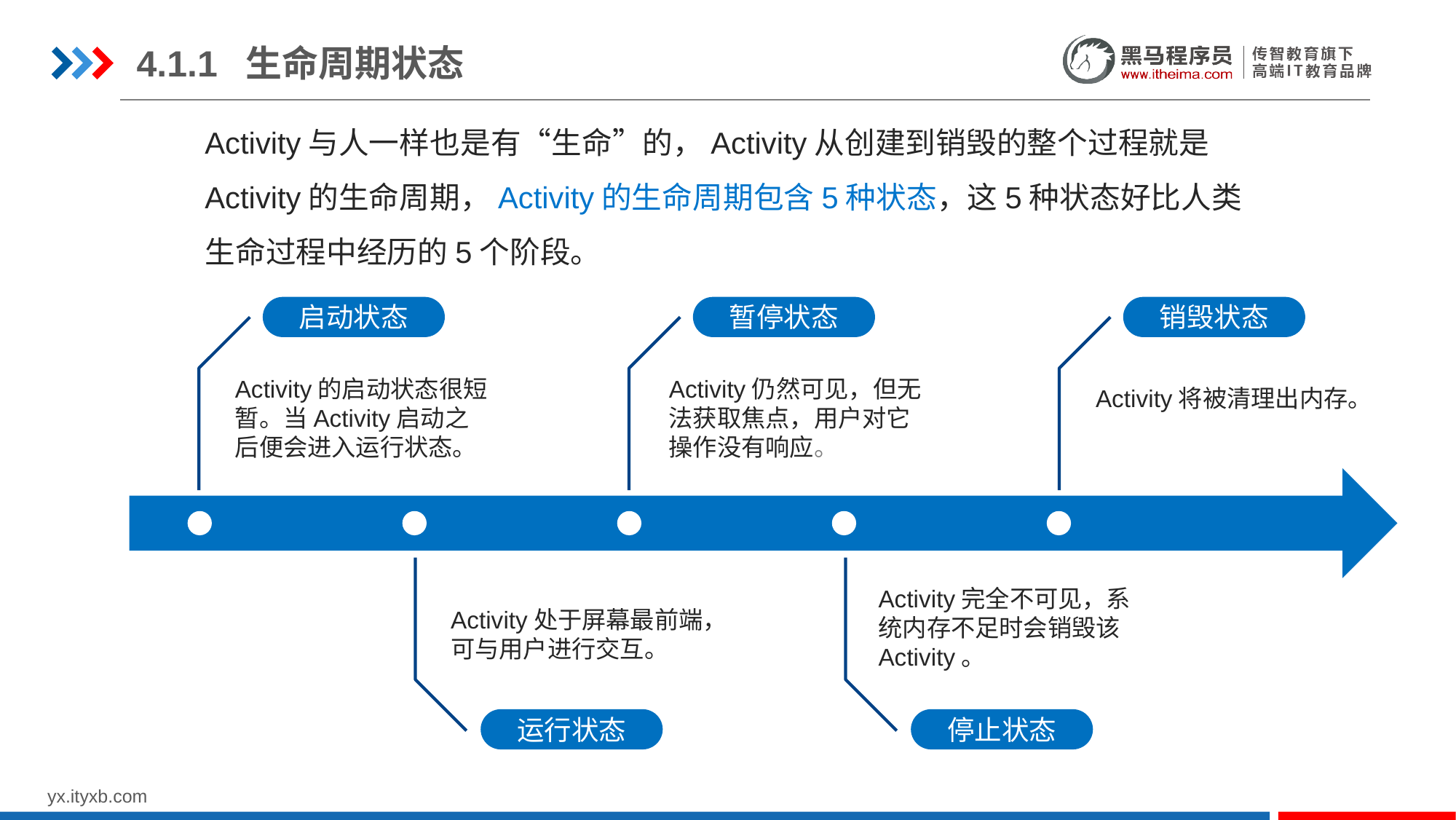

4.1.1	生命周期状态
Activity与人一样也是有“生命”的，Activity从创建到销毁的整个过程就是Activity的生命周期，Activity的生命周期包含5种状态，这5种状态好比人类生命过程中经历的5个阶段。
启动状态
暂停状态
销毁状态

Activity仍然可见，但无法获取焦点，用户对它操作没有响应。
Activity的启动状态很短暂。当Activity启动之后便会进入运行状态。
Activity将被清理出内存。

Activity完全不可见，系统内存不足时会销毁该Activity。
Activity处于屏幕最前端，可与用户进行交互。
运行状态
停止状态